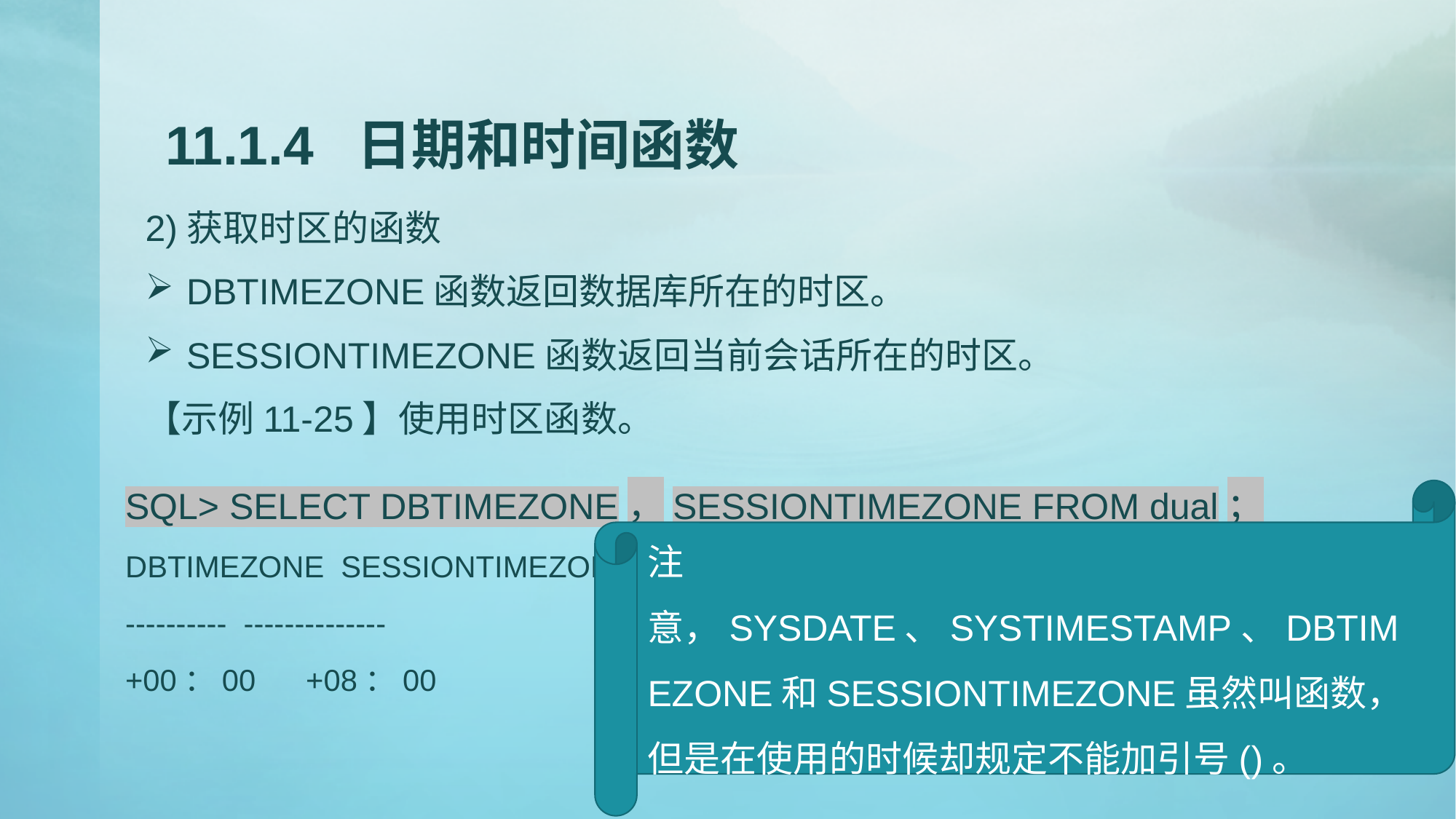

# 11.1.4  日期和时间函数
2)获取时区的函数
DBTIMEZONE函数返回数据库所在的时区。
SESSIONTIMEZONE函数返回当前会话所在的时区。
【示例11-25】使用时区函数。
注意，SYSDATE、SYSTIMESTAMP、DBTIMEZONE和SESSIONTIMEZONE虽然叫函数，但是在使用的时候却规定不能加引号()。
SQL> SELECT DBTIMEZONE，SESSIONTIMEZONE FROM dual；
DBTIMEZONE  SESSIONTIMEZONE
----------  --------------
+00：00      +08：00